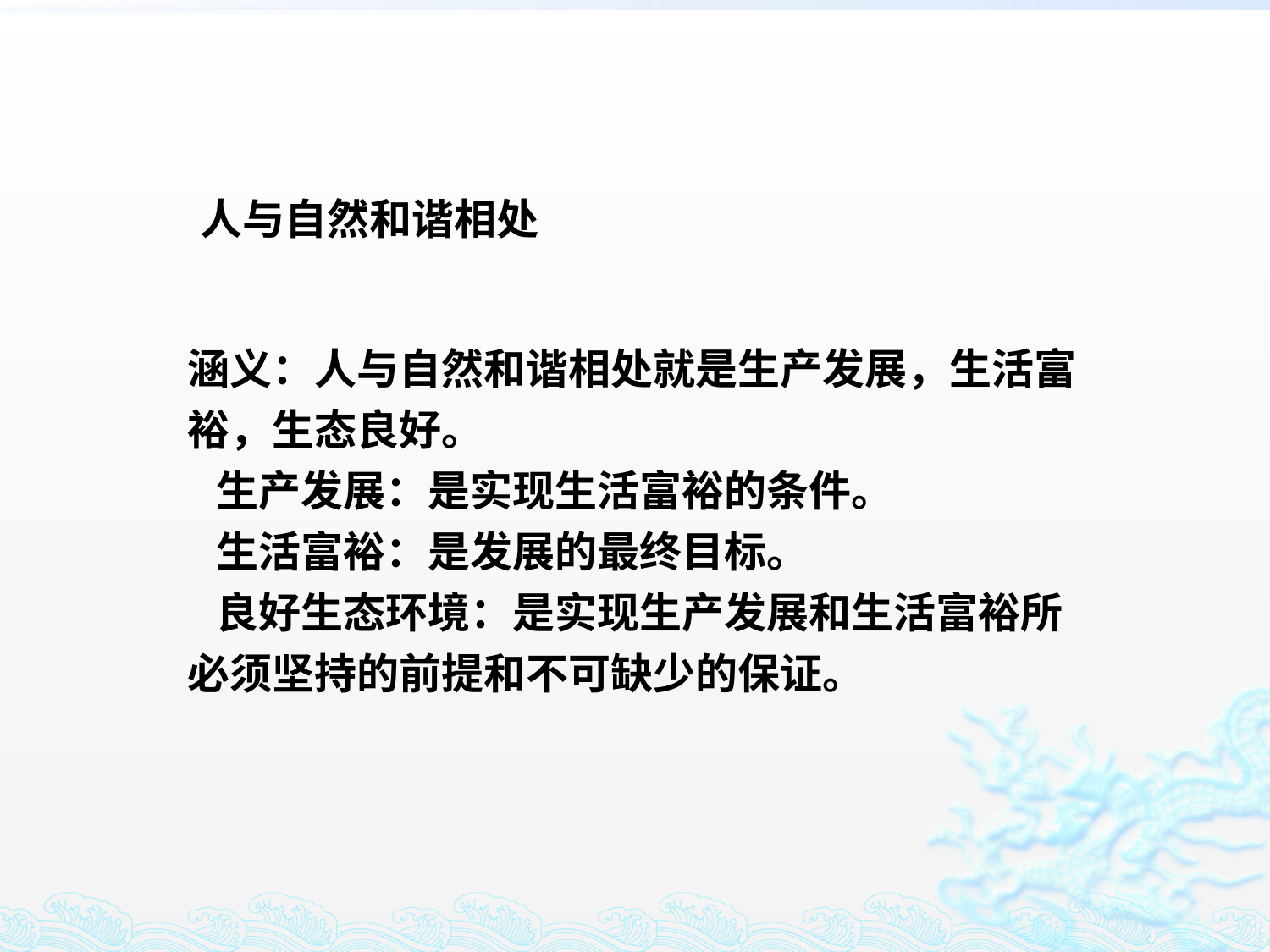

人与自然和谐相处
涵义：人与自然和谐相处就是生产发展，生活富裕，生态良好。
  生产发展：是实现生活富裕的条件。
  生活富裕：是发展的最终目标。
  良好生态环境：是实现生产发展和生活富裕所必须坚持的前提和不可缺少的保证。